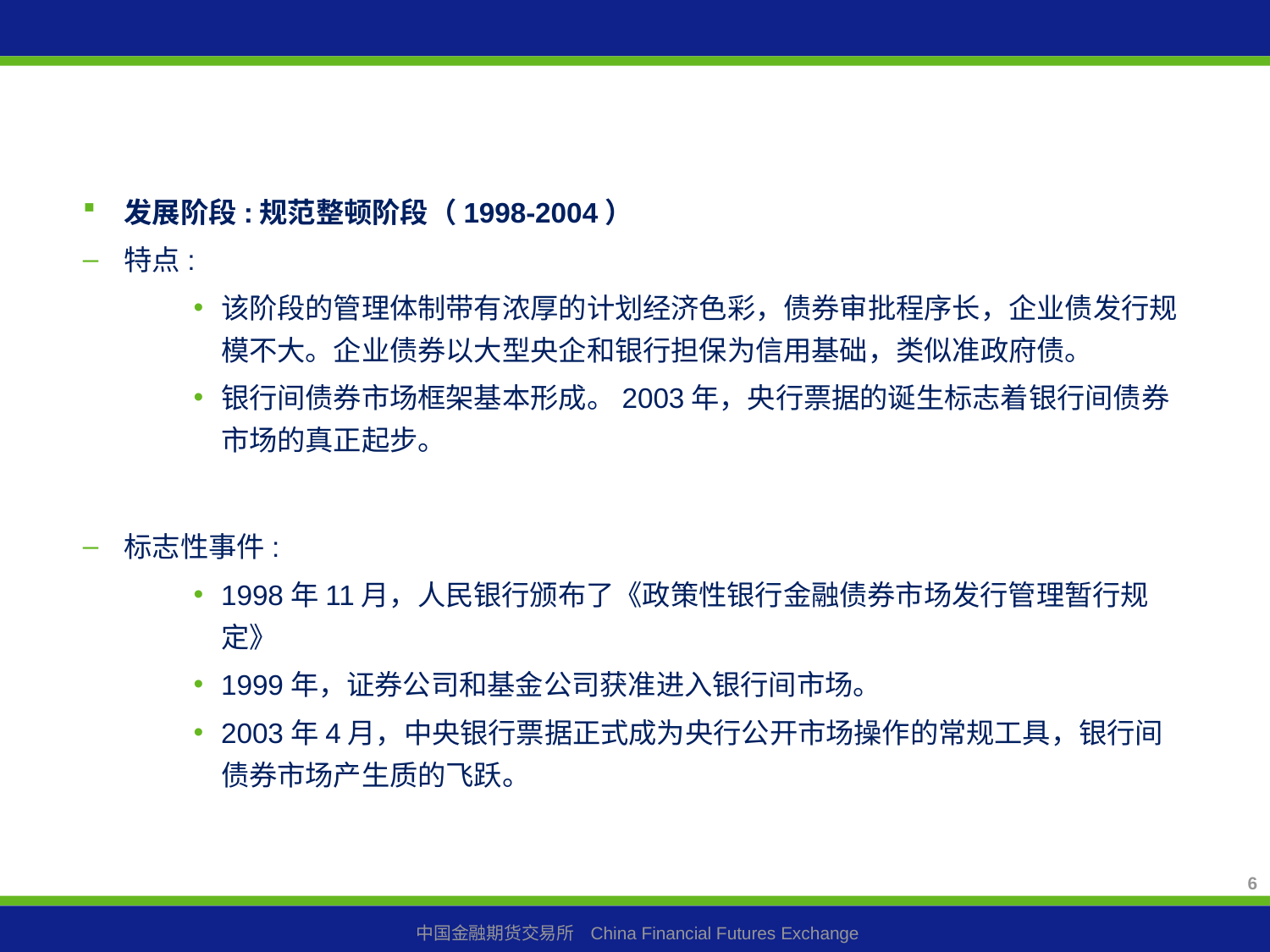

发展阶段:规范整顿阶段（1998-2004）
特点:
该阶段的管理体制带有浓厚的计划经济色彩，债券审批程序长，企业债发行规模不大。企业债券以大型央企和银行担保为信用基础，类似准政府债。
银行间债券市场框架基本形成。2003年，央行票据的诞生标志着银行间债券市场的真正起步。

标志性事件:
1998年11月，人民银行颁布了《政策性银行金融债券市场发行管理暂行规定》
1999年，证券公司和基金公司获准进入银行间市场。
2003年4月，中央银行票据正式成为央行公开市场操作的常规工具，银行间债券市场产生质的飞跃。

6